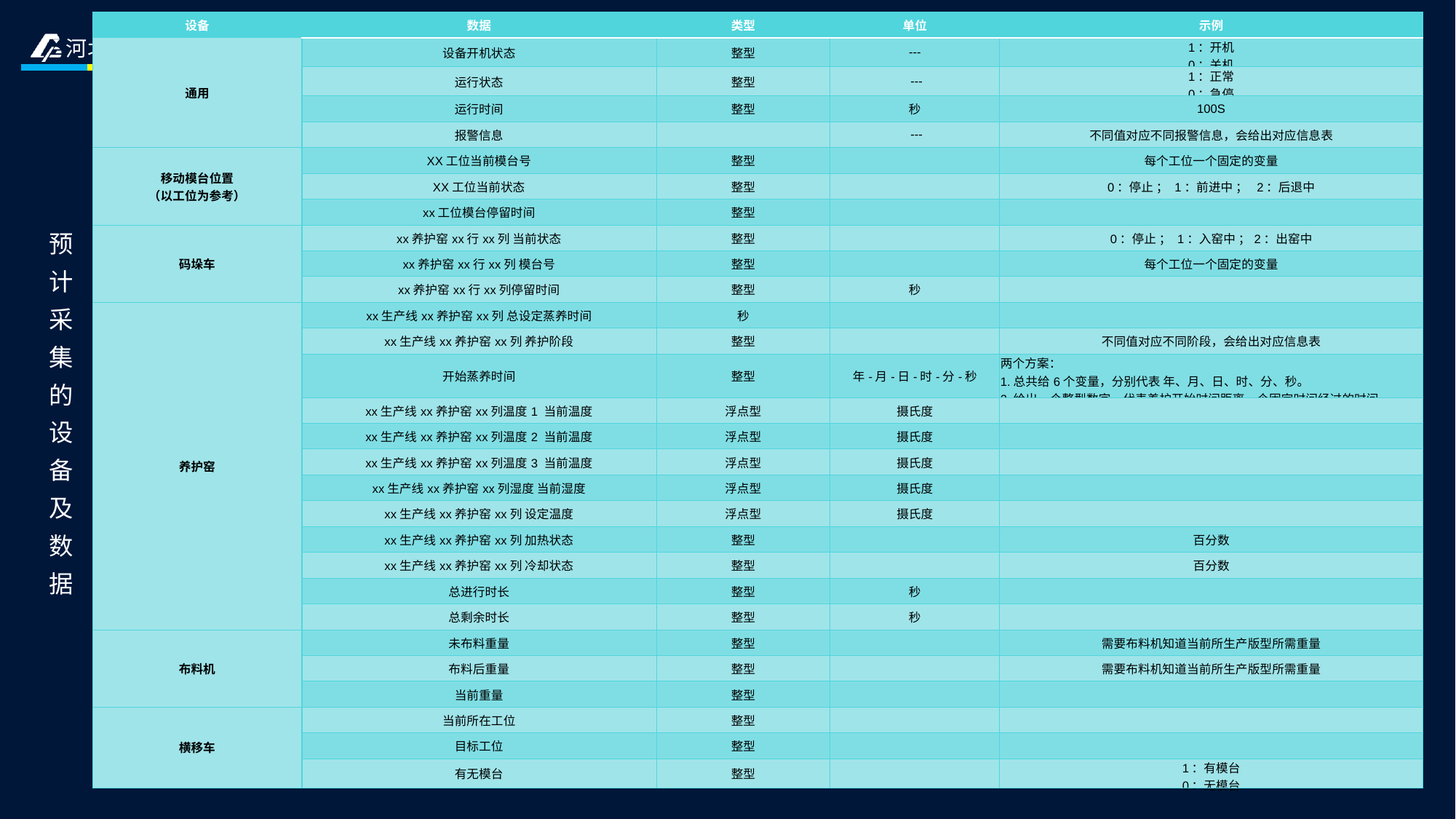

| 设备 | 数据 | 类型 | 单位 | 示例 |
| --- | --- | --- | --- | --- |
| 通用 | 设备开机状态 | 整型 | --- | 1：开机 0：关机 |
|  | 运行状态 | 整型 | --- | 1：正常 0：急停 |
|  | 运行时间 | 整型 | 秒 | 100S |
|  | 报警信息 |  | --- | 不同值对应不同报警信息，会给出对应信息表 |
| 移动模台位置 （以工位为参考） | XX工位当前模台号 | 整型 |  | 每个工位一个固定的变量 |
|  | XX工位当前状态 | 整型 |  | 0：停止 ； 1：前进中 ； 2：后退中 |
|  | xx工位模台停留时间 | 整型 |  |  |
| 码垛车 | xx养护窑xx行xx列 当前状态 | 整型 |  | 0：停止 ； 1：入窑中 ；2：出窑中 |
|  | xx养护窑xx行xx列 模台号 | 整型 |  | 每个工位一个固定的变量 |
|  | xx养护窑xx行xx列停留时间 | 整型 | 秒 |  |
| 养护窑 | xx生产线xx养护窑xx列 总设定蒸养时间 | 秒 |  |  |
|  | xx生产线xx养护窑xx列 养护阶段 | 整型 |  | 不同值对应不同阶段，会给出对应信息表 |
|  | 开始蒸养时间 | 整型 | 年-月-日-时-分-秒 | 两个方案： 1.总共给6个变量，分别代表 年、月、日、时、分、秒。 2.给出一个整型数字，代表养护开始时间距离一个固定时间经过的时间。 |
|  | xx生产线xx养护窑xx列温度1 当前温度 | 浮点型 | 摄氏度 |  |
|  | xx生产线xx养护窑xx列温度2 当前温度 | 浮点型 | 摄氏度 |  |
|  | xx生产线xx养护窑xx列温度3 当前温度 | 浮点型 | 摄氏度 |  |
|  | xx生产线xx养护窑xx列湿度 当前湿度 | 浮点型 | 摄氏度 |  |
|  | xx生产线xx养护窑xx列 设定温度 | 浮点型 | 摄氏度 |  |
|  | xx生产线xx养护窑xx列 加热状态 | 整型 |  | 百分数 |
|  | xx生产线xx养护窑xx列 冷却状态 | 整型 |  | 百分数 |
|  | 总进行时长 | 整型 | 秒 |  |
|  | 总剩余时长 | 整型 | 秒 |  |
| 布料机 | 未布料重量 | 整型 |  | 需要布料机知道当前所生产版型所需重量 |
|  | 布料后重量 | 整型 |  | 需要布料机知道当前所生产版型所需重量 |
|  | 当前重量 | 整型 |  |  |
| 横移车 | 当前所在工位 | 整型 |  |  |
|  | 目标工位 | 整型 |  |  |
|  | 有无模台 | 整型 |  | 1：有模台 0：无模台 |
预计采集的设备及数据